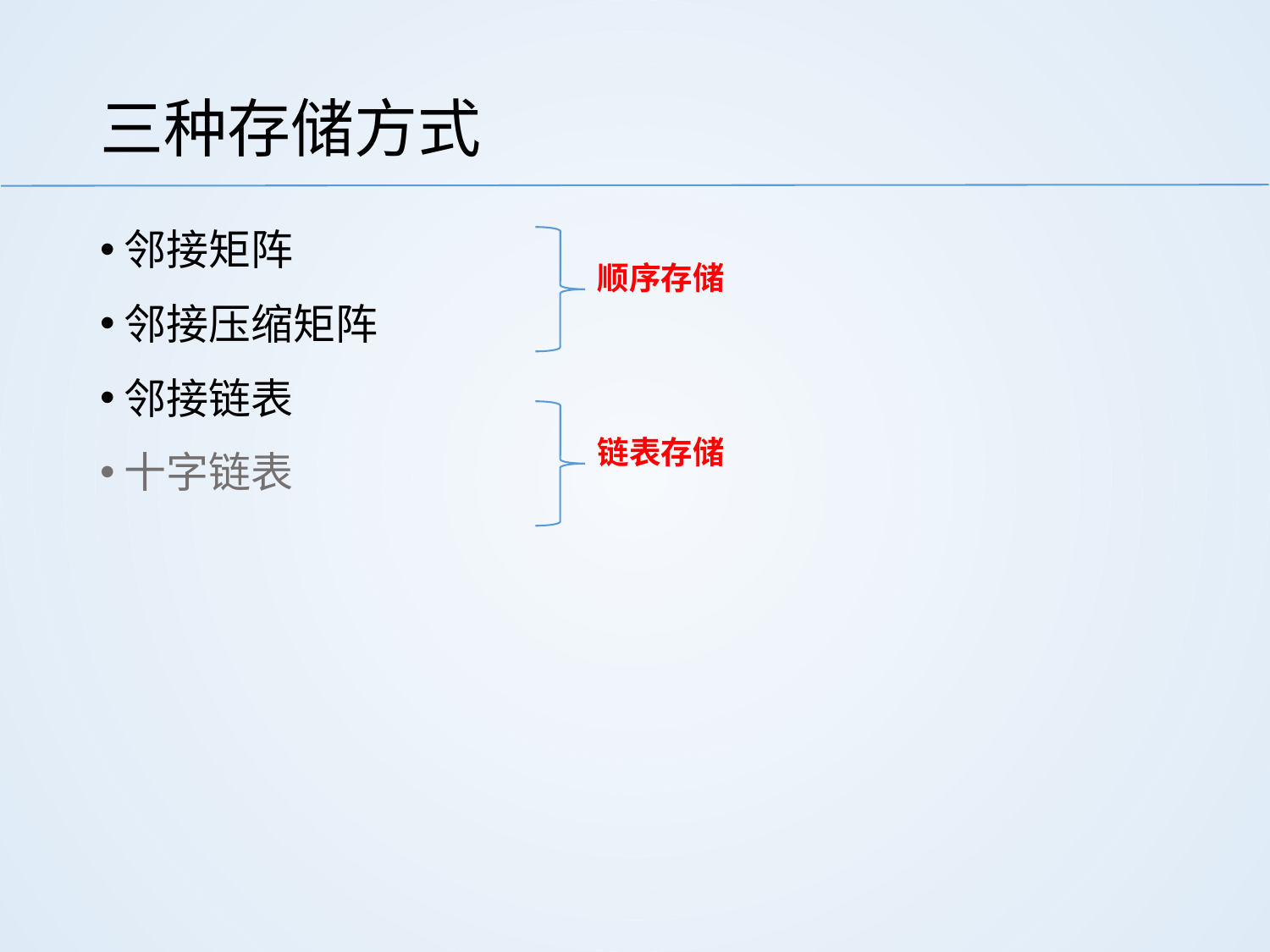

# 三种存储方式
邻接矩阵
邻接压缩矩阵
邻接链表
十字链表

顺序存储

链表存储
126